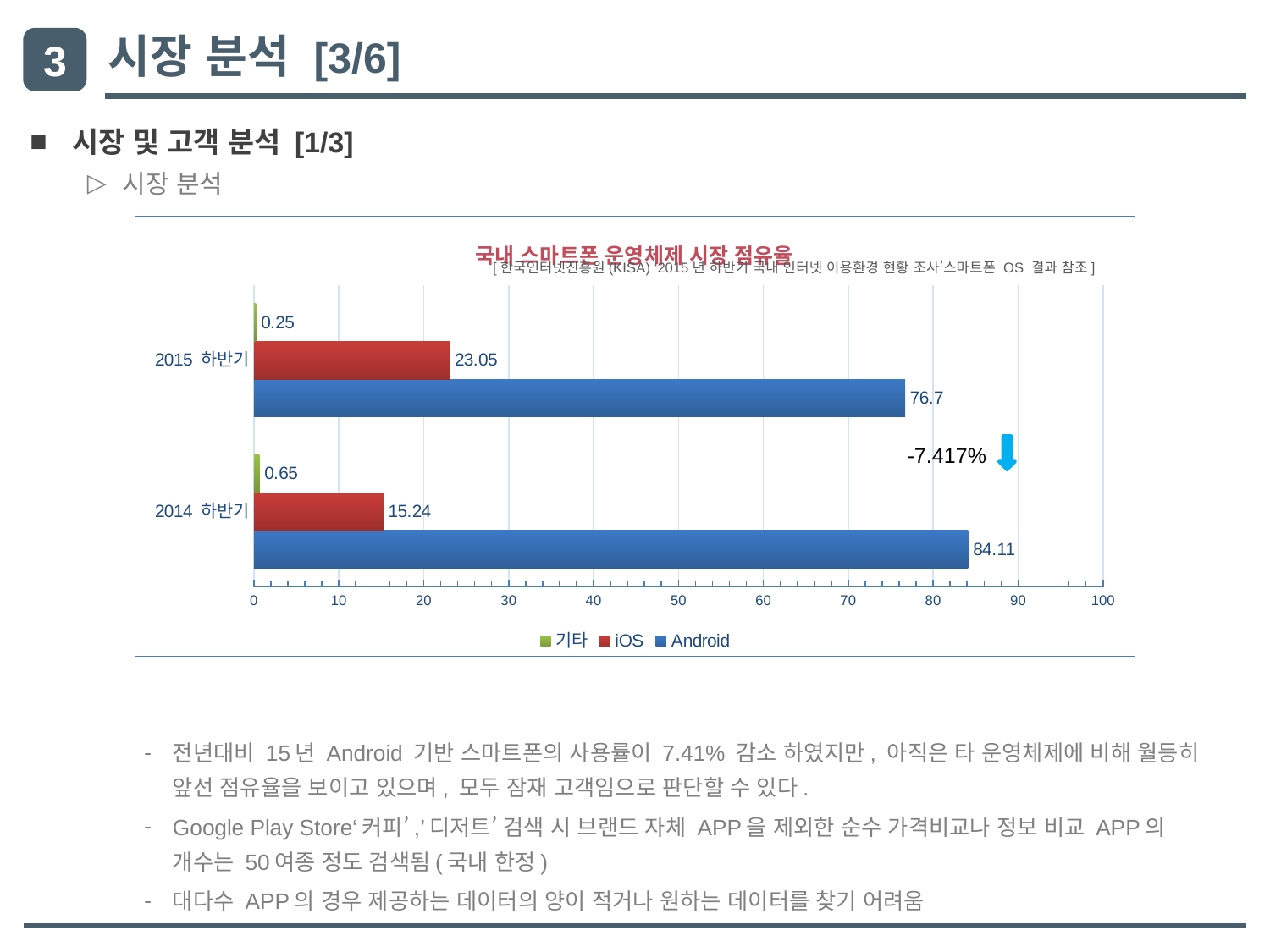

# 시장 분석 [3/6]
3
시장 및 고객 분석 [1/3]
시장 분석

전년대비 15년 Android 기반 스마트폰의 사용률이 7.41% 감소 하였지만, 아직은 타 운영체제에 비해 월등히 앞선 점유율을 보이고 있으며, 모두 잠재 고객임으로 판단할 수 있다.
Google Play Store‘커피’,’디저트’ 검색 시 브랜드 자체 APP을 제외한 순수 가격비교나 정보 비교 APP의 개수는 50여종 정도 검색됨(국내 한정)
대다수 APP의 경우 제공하는 데이터의 양이 적거나 원하는 데이터를 찾기 어려움

### Chart: 국내 스마트폰 운영체제 시장 점유율

| Category | Android | iOS | 기타 |
|---|---|---|---|
| 2014 하반기 | 84.11 | 15.24 | 0.65 |
| 2015 하반기 | 76.7 | 23.05 | 0.25 |
[한국인터넷진흥원(KISA) ‘2015년 하반기 국내 인터넷 이용환경 현황 조사’스마트폰 OS 결과 참조]
-7.417%